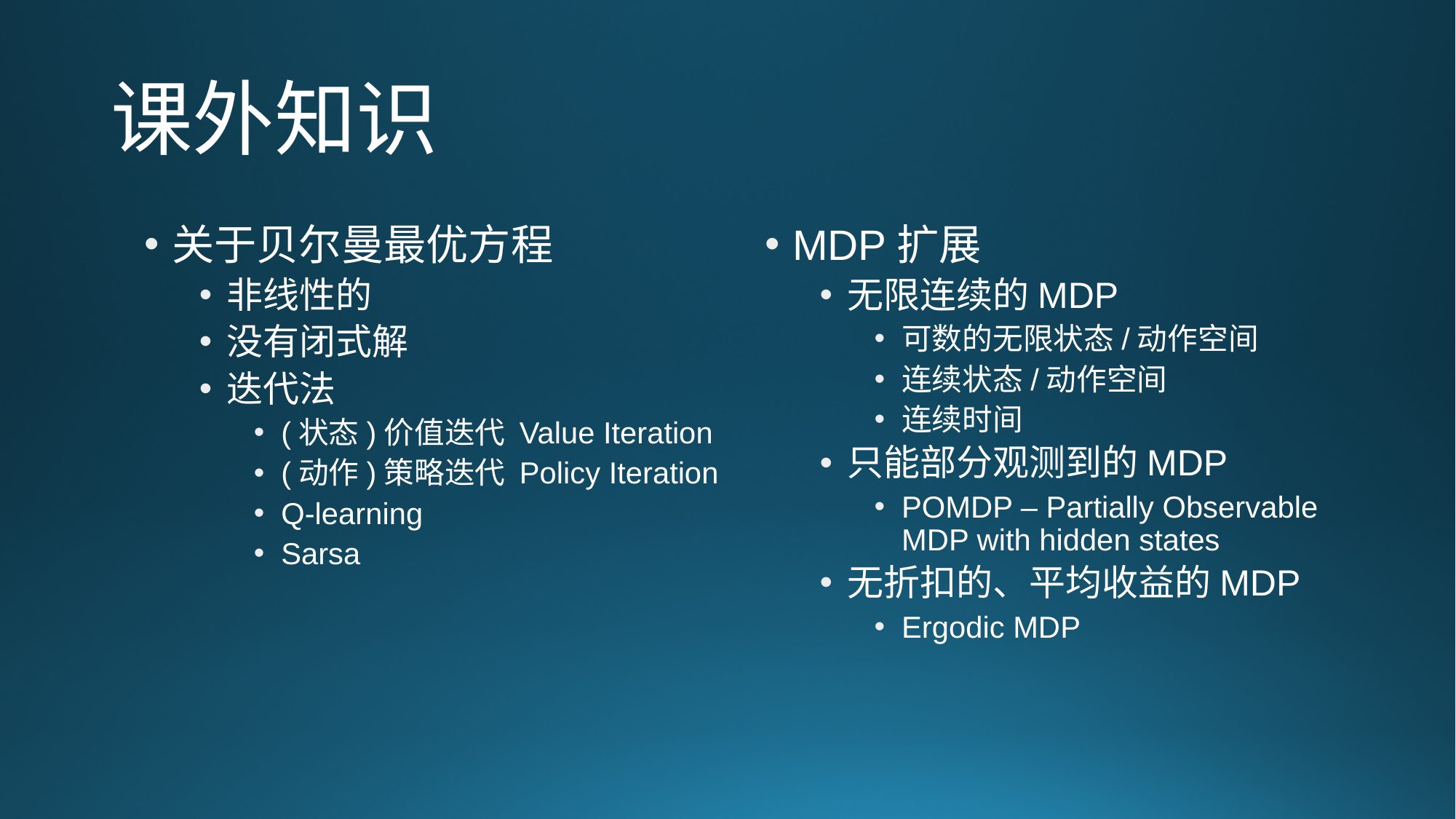

# 课外知识
关于贝尔曼最优方程
非线性的
没有闭式解
迭代法
(状态)价值迭代 Value Iteration
(动作)策略迭代 Policy Iteration
Q-learning
Sarsa
MDP扩展
无限连续的MDP
可数的无限状态/动作空间
连续状态/动作空间
连续时间
只能部分观测到的MDP
POMDP – Partially Observable MDP with hidden states
无折扣的、平均收益的MDP
Ergodic MDP